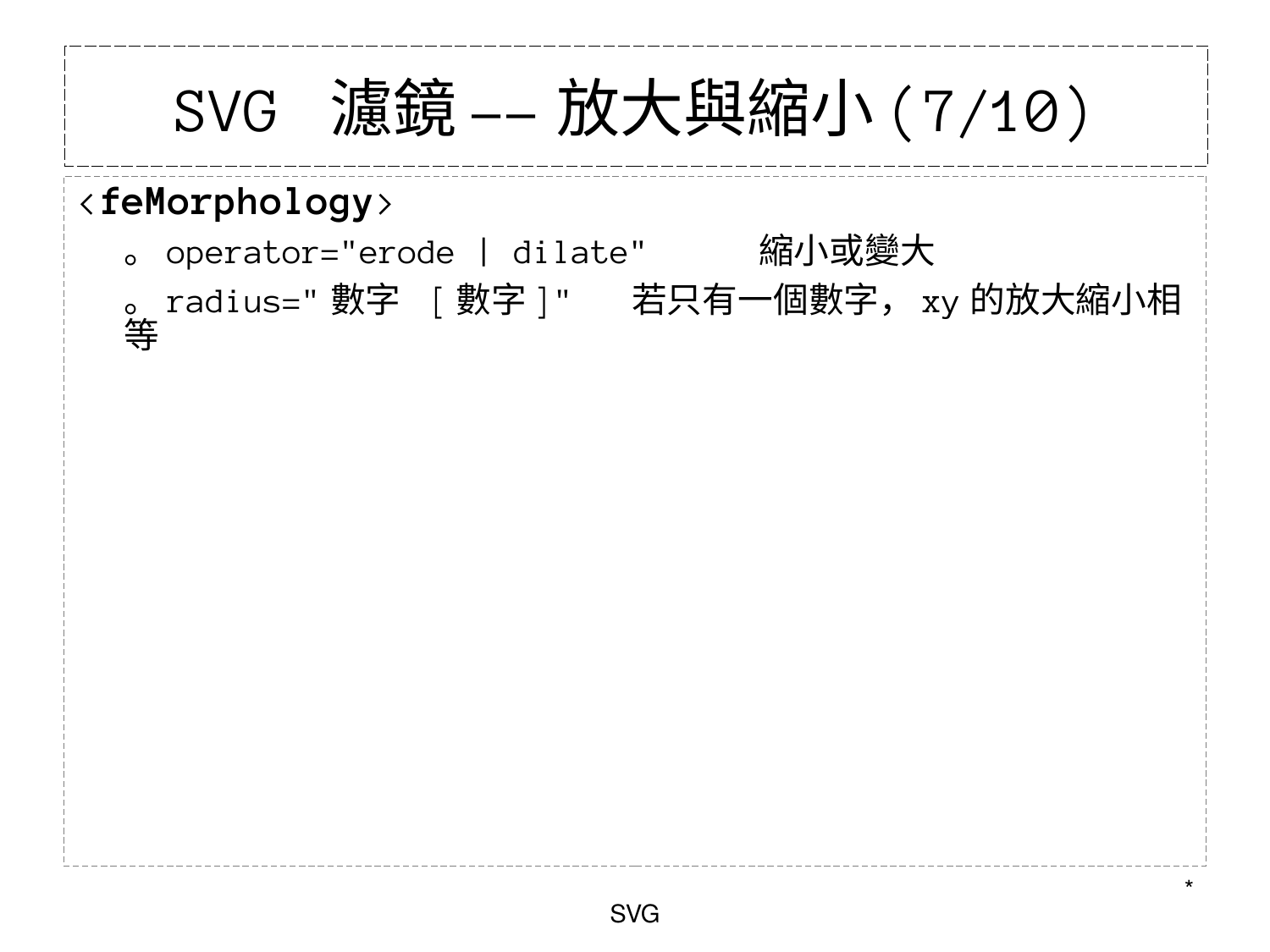

# SVG 濾鏡--放大與縮小(7/10)
<feMorphology>
	。operator="erode | dilate"	縮小或變大
	。radius="數字 [數字]"	若只有一個數字，xy的放大縮小相等

*
SVG